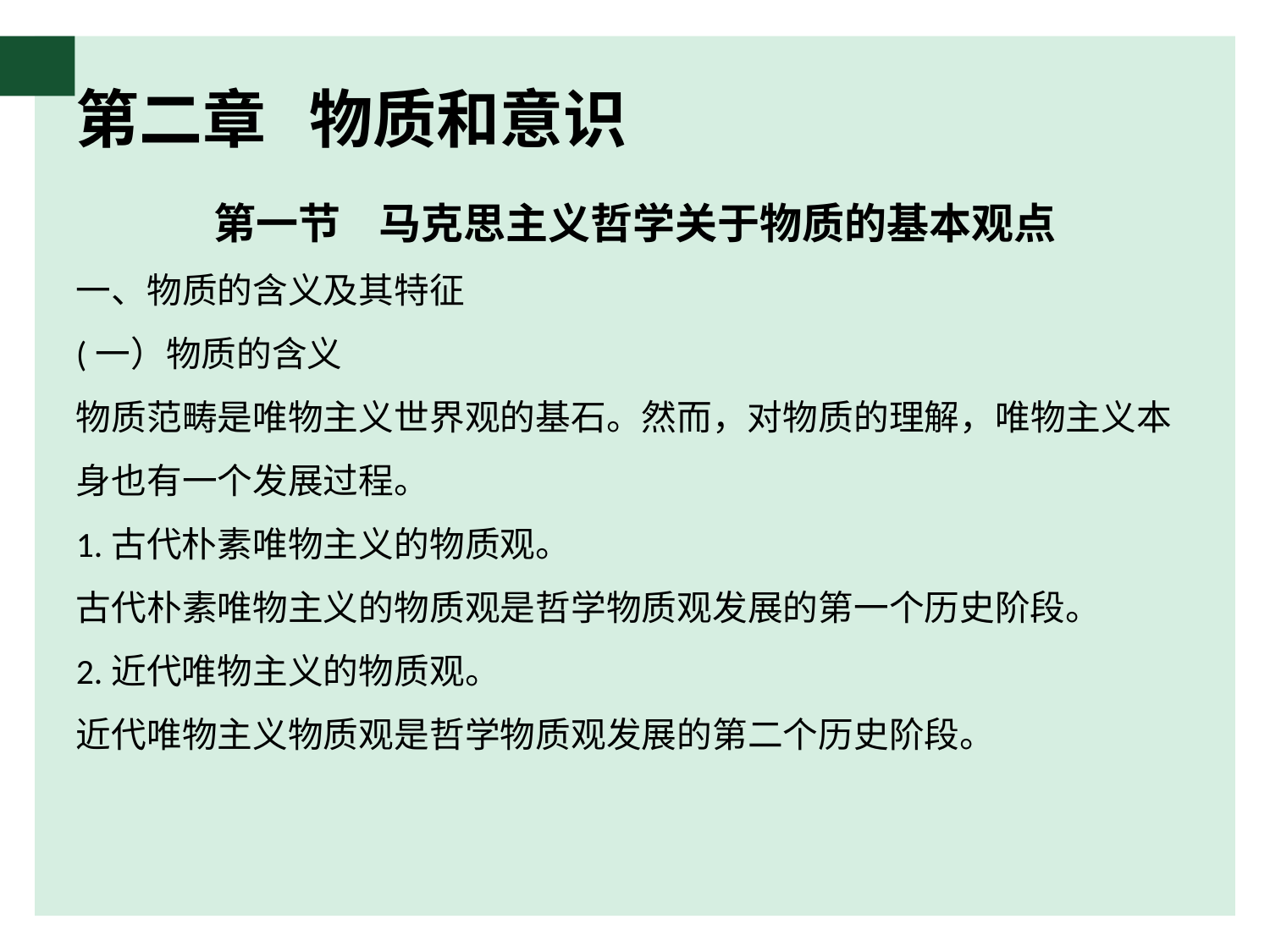

# 第二章   物质和意识
第一节    马克思主义哲学关于物质的基本观点
一、物质的含义及其特征
(一）物质的含义
物质范畴是唯物主义世界观的基石。然而，对物质的理解，唯物主义本身也有一个发展过程。
1.古代朴素唯物主义的物质观。
古代朴素唯物主义的物质观是哲学物质观发展的第一个历史阶段。
2.近代唯物主义的物质观。
近代唯物主义物质观是哲学物质观发展的第二个历史阶段。